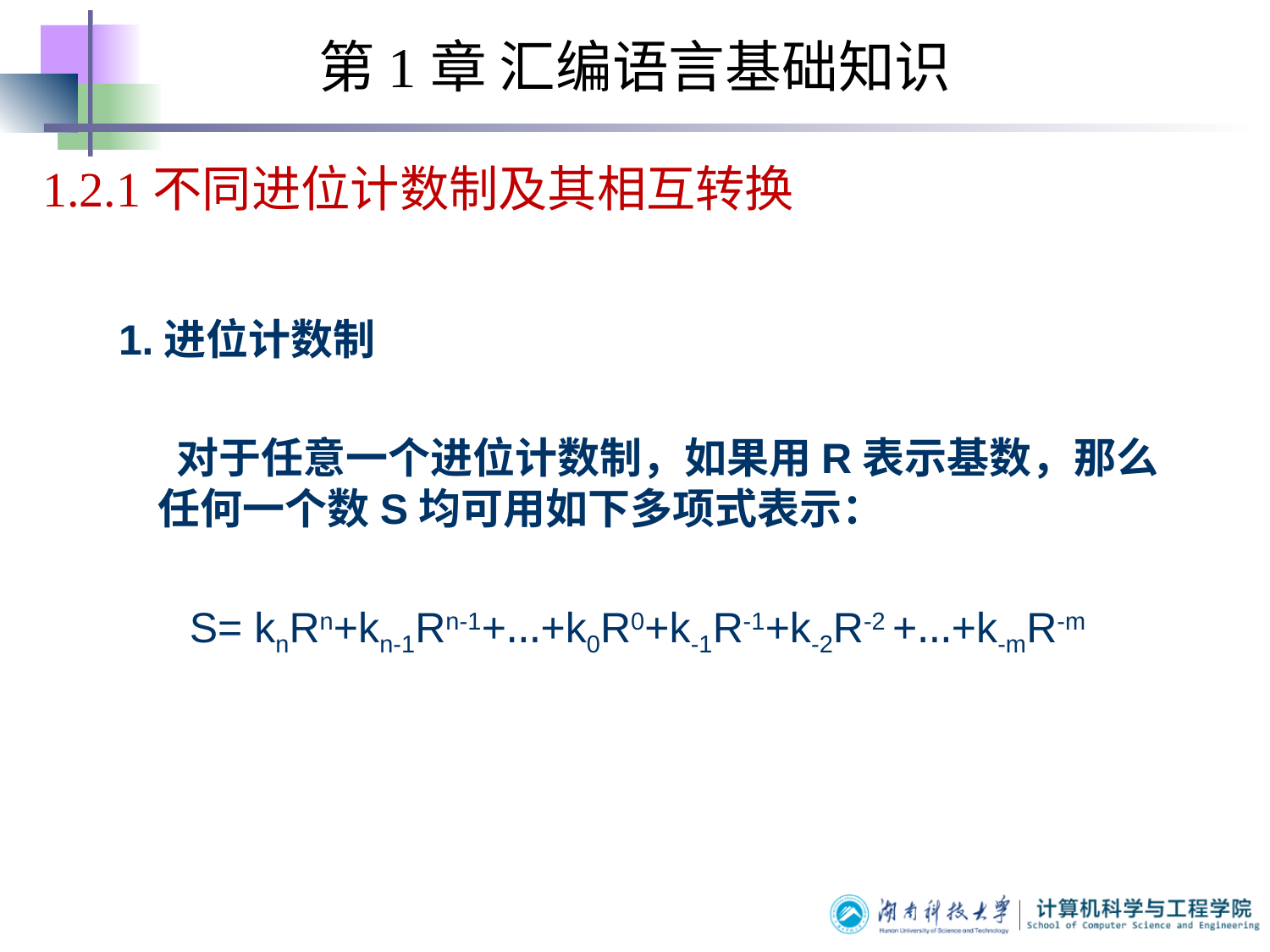

第1章 汇编语言基础知识
1.2.1不同进位计数制及其相互转换
1.进位计数制

     对于任意一个进位计数制，如果用R表示基数，那么任何一个数S均可用如下多项式表示：

      S= knRn+kn-1Rn-1+…+k0R0+k-1R-1+k-2R-2 +…+k-mR-m